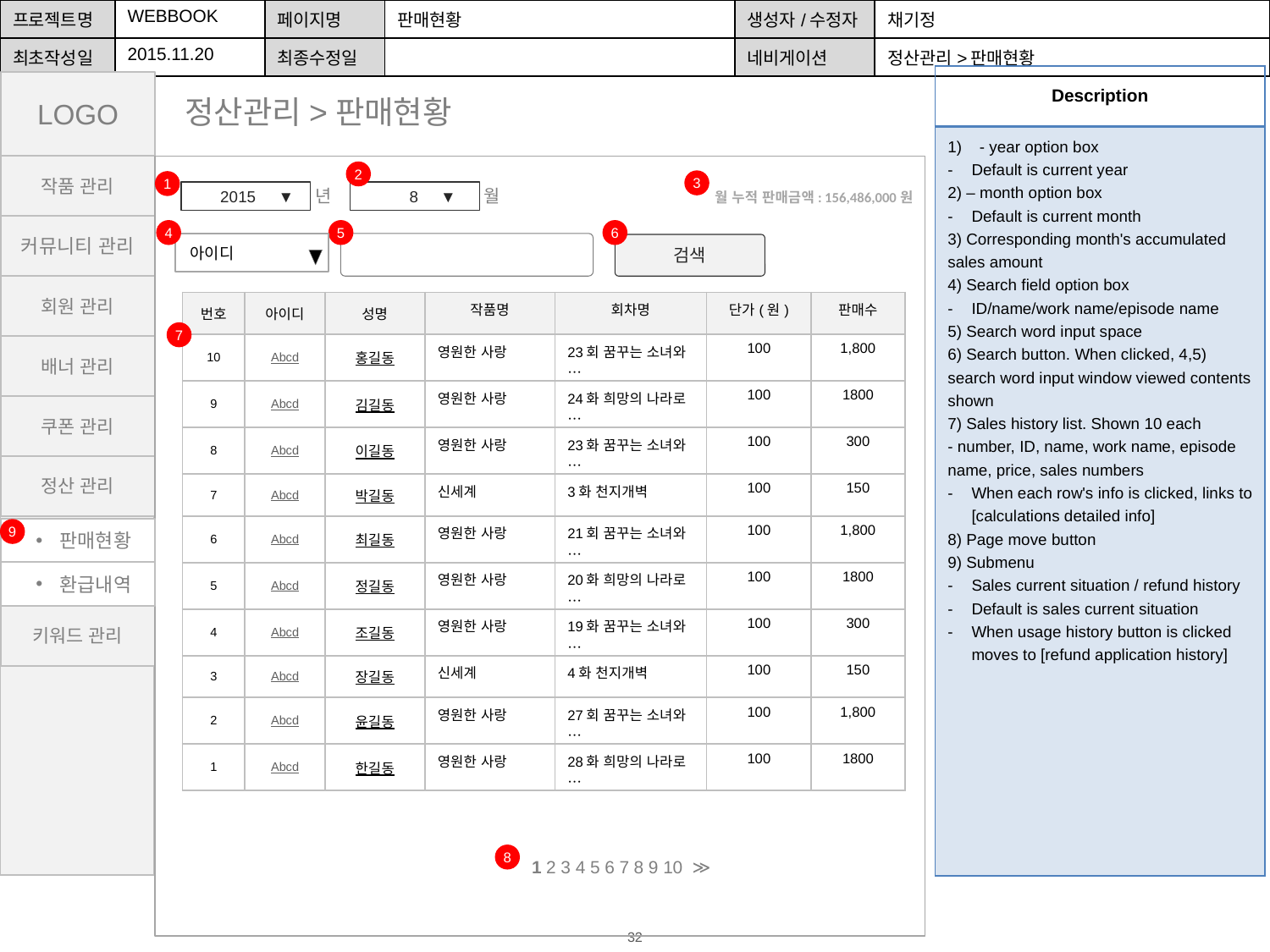

| 프로젝트명 | WEBBOOK | 페이지명 | 판매현황 | 생성자/수정자 | 채기정 |
| --- | --- | --- | --- | --- | --- |
| 최초작성일 | 2015.11.20 | 최종수정일 |  | 네비게이션 | 정산관리>판매현황 |
| Description |
| --- |
| - year option box Default is current year 2) – month option box Default is current month 3) Corresponding month's accumulated sales amount 4) Search field option box ID/name/work name/episode name 5) Search word input space 6) Search button. When clicked, 4,5) search word input window viewed contents shown 7) Sales history list. Shown 10 each - number, ID, name, work name, episode name, price, sales numbers When each row's info is clicked, links to [calculations detailed info] 8) Page move button 9) Submenu Sales current situation / refund history Default is sales current situation When usage history button is clicked moves to [refund application history] |
LOGO
정산관리>판매현황

작품 관리
2
3
1
     2015     ▼
년
        8     ▼
월
월 누적 판매금액: 156,486,000원
커뮤니티 관리
4
5
6

아이디
검색

회원 관리
| 번호 | 아이디 | 성명 | 작품명 | 회차명 | 단가(원) | 판매수 |
| --- | --- | --- | --- | --- | --- | --- |
| 10 | Abcd | 홍길동 | 영원한 사랑 | 23회 꿈꾸는 소녀와… | 100 | 1,800 |
| 9 | Abcd | 김길동 | 영원한 사랑 | 24화 희망의 나라로… | 100 | 1800 |
| 8 | Abcd | 이길동 | 영원한 사랑 | 23화 꿈꾸는 소녀와… | 100 | 300 |
| 7 | Abcd | 박길동 | 신세계 | 3화 천지개벽 | 100 | 150 |
| 6 | Abcd | 최길동 | 영원한 사랑 | 21회 꿈꾸는 소녀와… | 100 | 1,800 |
| 5 | Abcd | 정길동 | 영원한 사랑 | 20화 희망의 나라로… | 100 | 1800 |
| 4 | Abcd | 조길동 | 영원한 사랑 | 19화 꿈꾸는 소녀와… | 100 | 300 |
| 3 | Abcd | 장길동 | 신세계 | 4화 천지개벽 | 100 | 150 |
| 2 | Abcd | 윤길동 | 영원한 사랑 | 27회 꿈꾸는 소녀와… | 100 | 1,800 |
| 1 | Abcd | 한길동 | 영원한 사랑 | 28화 희망의 나라로… | 100 | 1800 |
7
배너 관리
쿠폰 관리
정산 관리

판매현황
9
환급내역
키워드 관리
8
1 2 3 4 5 6 7 8 9 10  ≫